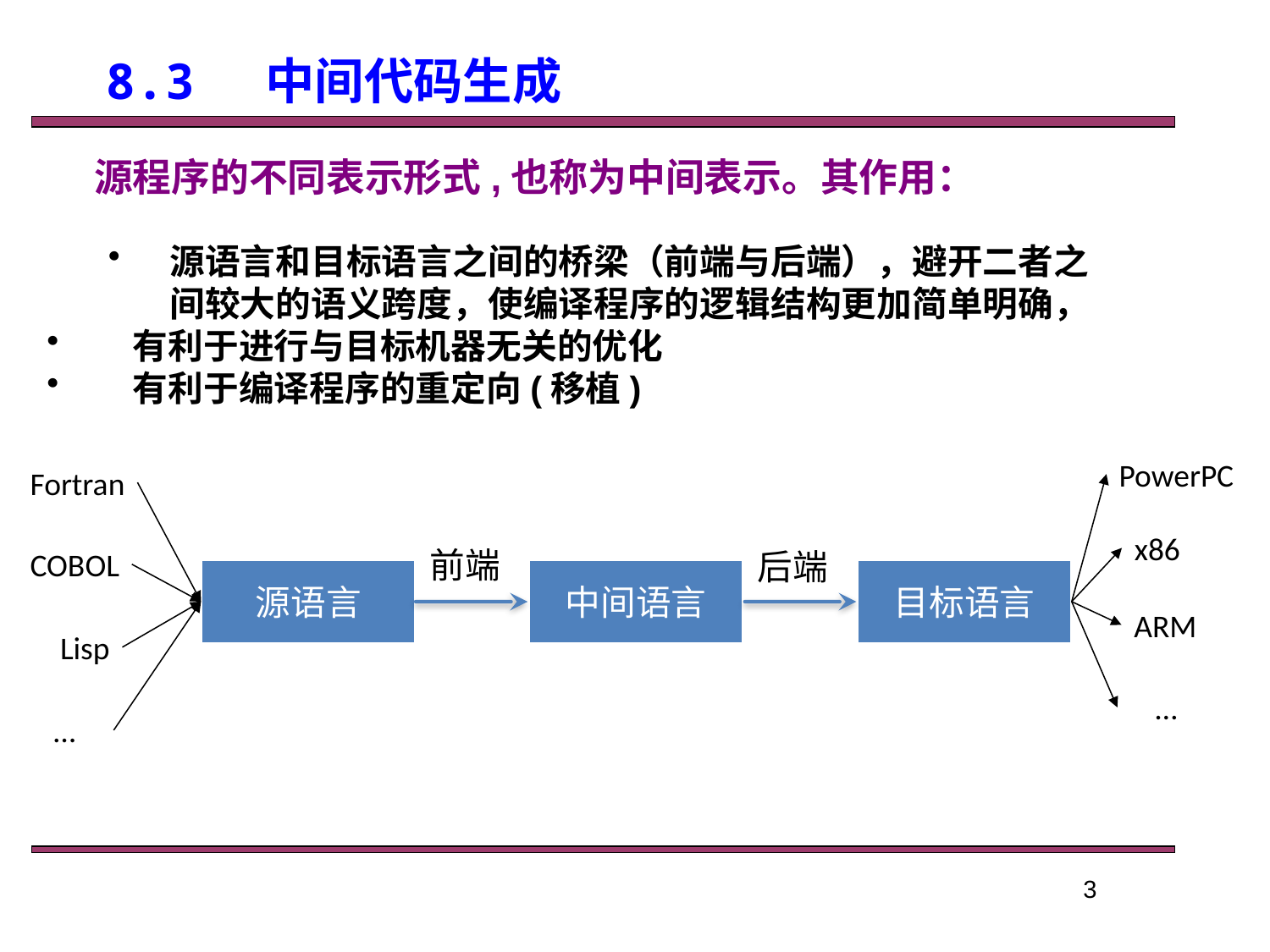

8.3  中间代码生成
 源程序的不同表示形式,也称为中间表示。其作用：
源语言和目标语言之间的桥梁（前端与后端），避开二者之间较大的语义跨度，使编译程序的逻辑结构更加简单明确，
  有利于进行与目标机器无关的优化
  有利于编译程序的重定向(移植)

PowerPC
Fortran
x86
前端
后端
COBOL
源语言
中间语言
目标语言

ARM
Lisp
…
…
3